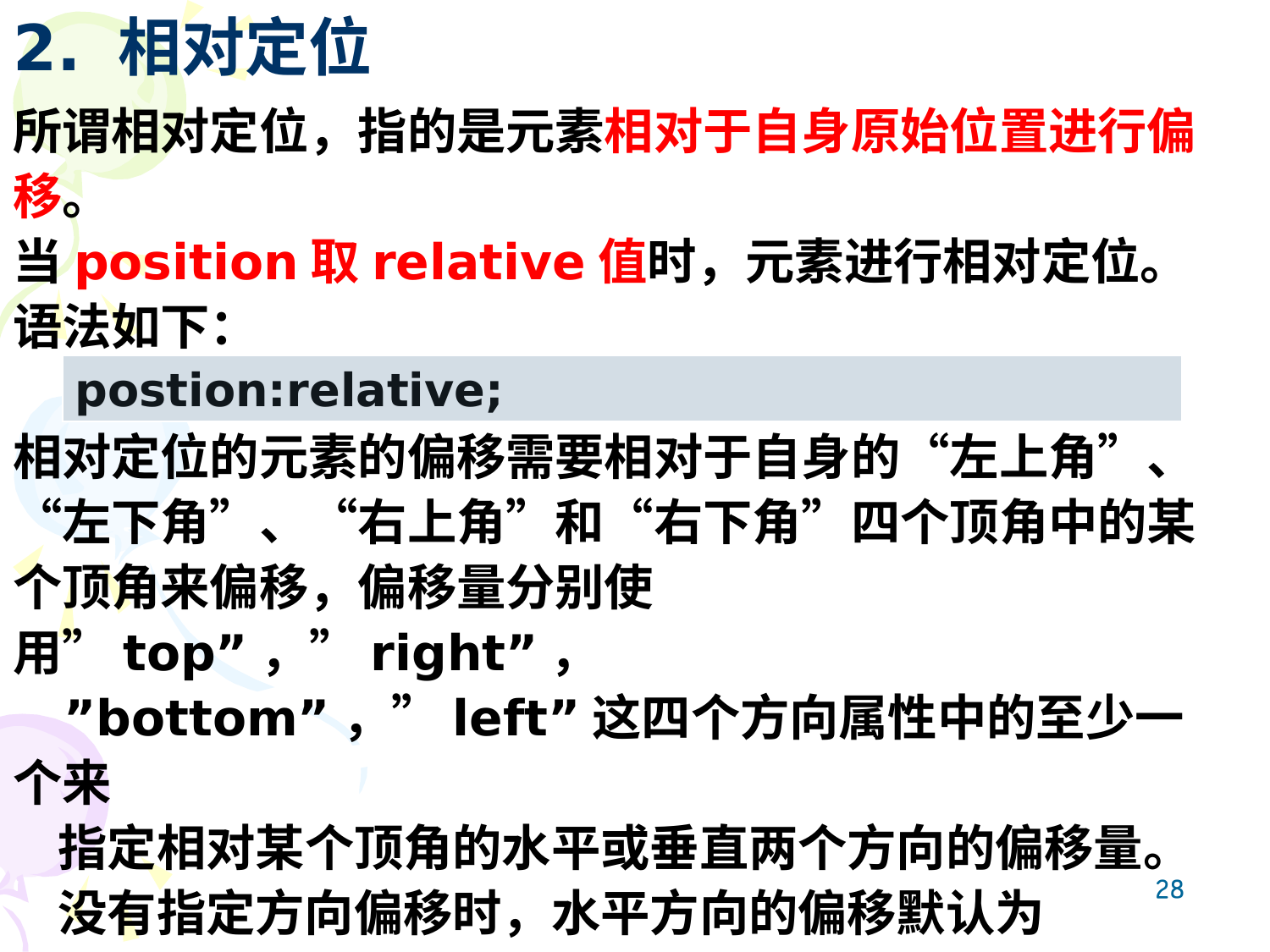

# 2. 相对定位
所谓相对定位，指的是元素相对于自身原始位置进行偏移。
当position取relative值时，元素进行相对定位。语法如下：

相对定位的元素的偏移需要相对于自身的“左上角”、“左下角”、“右上角”和“右下角”四个顶角中的某个顶角来偏移，偏移量分别使用”top”，”right”，
   ”bottom”，”left”这四个方向属性中的至少一个来
   指定相对某个顶角的水平或垂直两个方向的偏移量。
   没有指定方向偏移时，水平方向的偏移默认为left:0，
   垂直方向的偏移默认为top:0。
postion:relative;
28